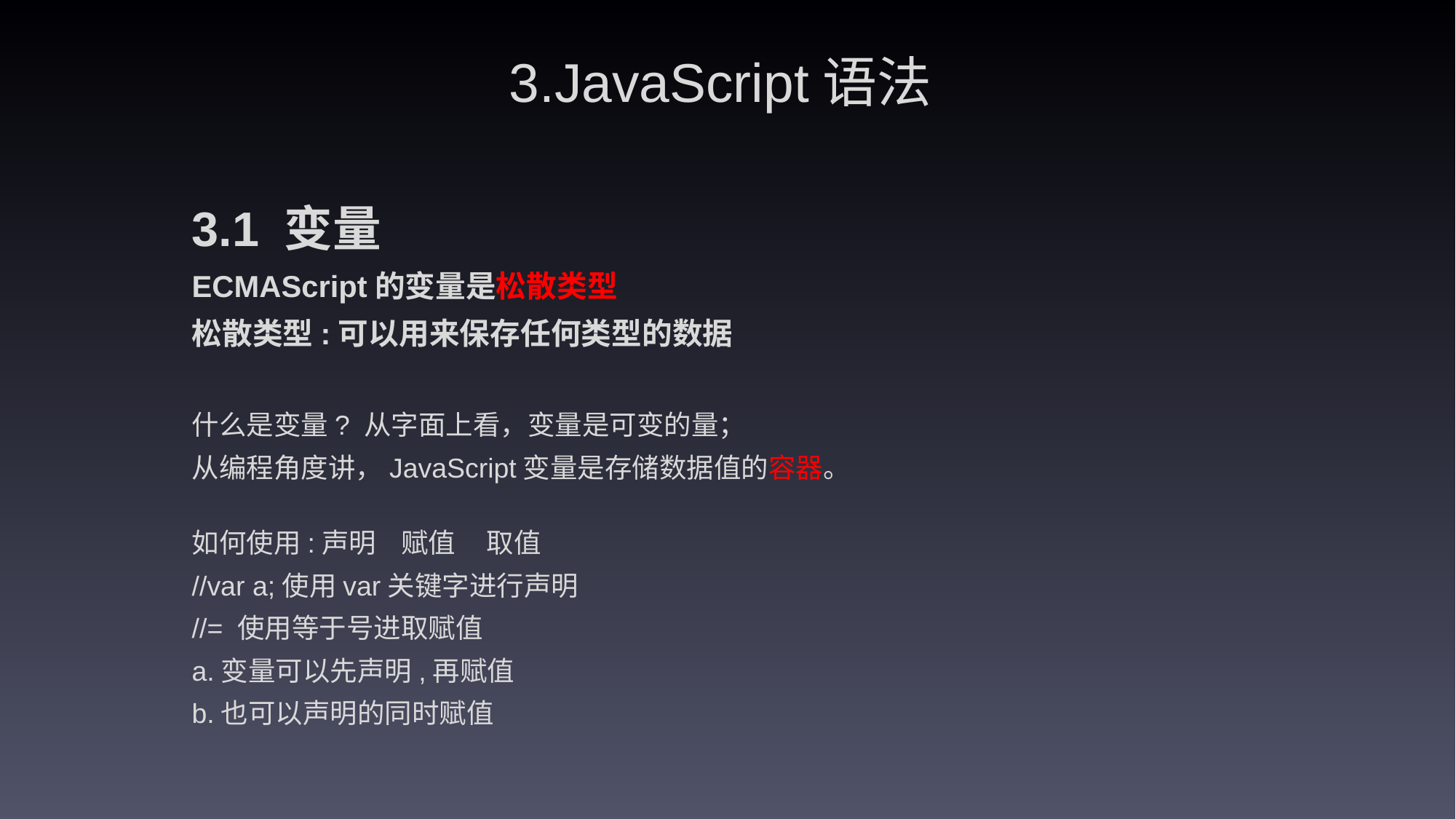

3.JavaScript语法

3.1 变量
ECMAScript的变量是松散类型
松散类型:可以用来保存任何类型的数据

什么是变量? 从字面上看，变量是可变的量；
从编程角度讲，JavaScript变量是存储数据值的容器。

如何使用:声明    赋值     取值
//var a;使用var关键字进行声明
//= 使用等于号进取赋值
a.变量可以先声明,再赋值
b.也可以声明的同时赋值